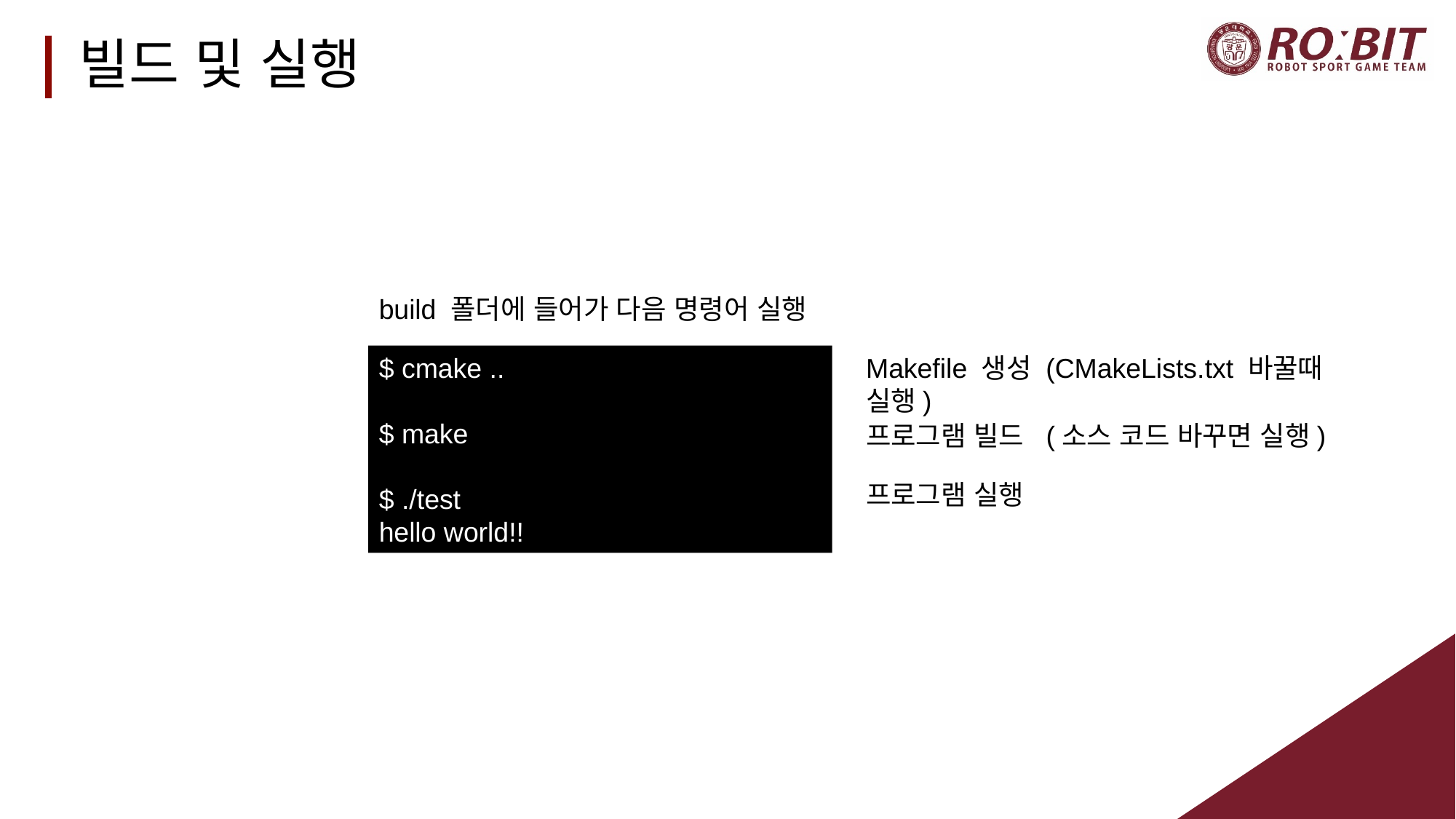

# 빌드 및 실행
build 폴더에 들어가 다음 명령어 실행
$ cmake ..

$ make

$ ./test
hello world!!
Makefile 생성 (CMakeLists.txt 바꿀때 실행)
프로그램 빌드  (소스 코드 바꾸면 실행)
프로그램 실행